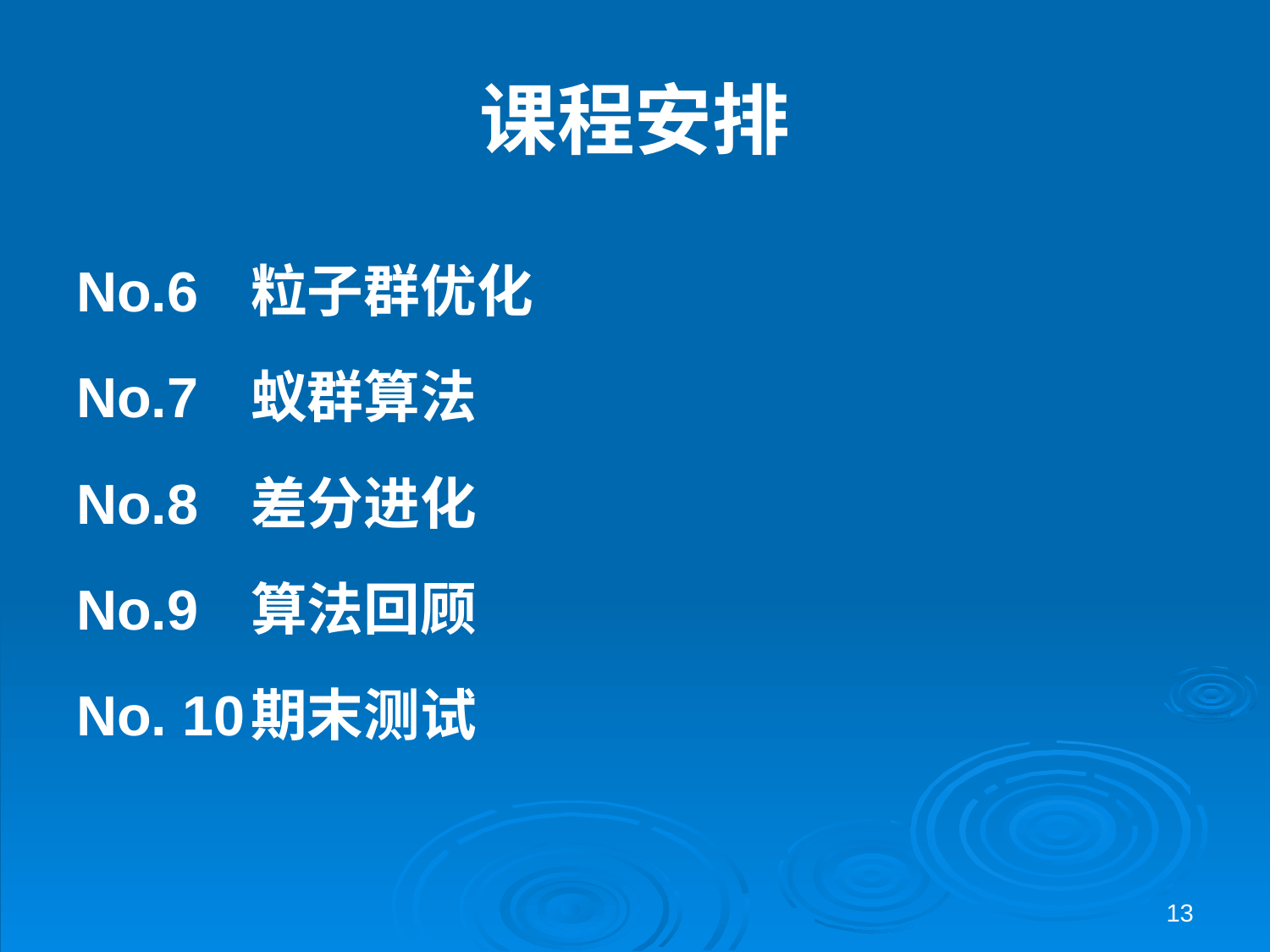

# 课程安排
No.6	粒子群优化
No.7	蚁群算法
No.8	差分进化
No.9	算法回顾
No. 10	期末测试
13